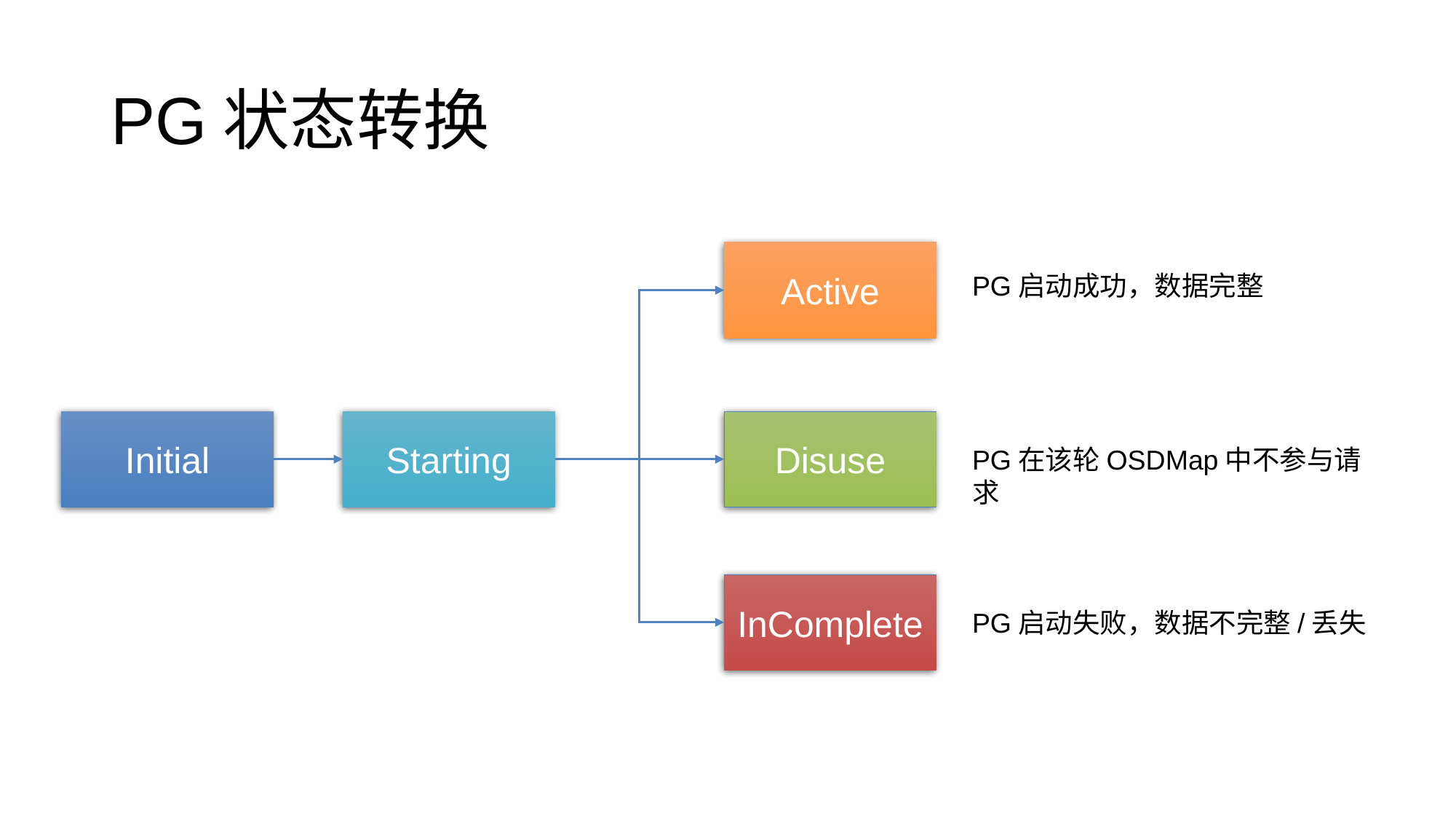

# PG状态转换
Active
PG启动成功，数据完整
Initial
Starting
Disuse
PG在该轮OSDMap中不参与请求
InComplete
PG启动失败，数据不完整/丢失